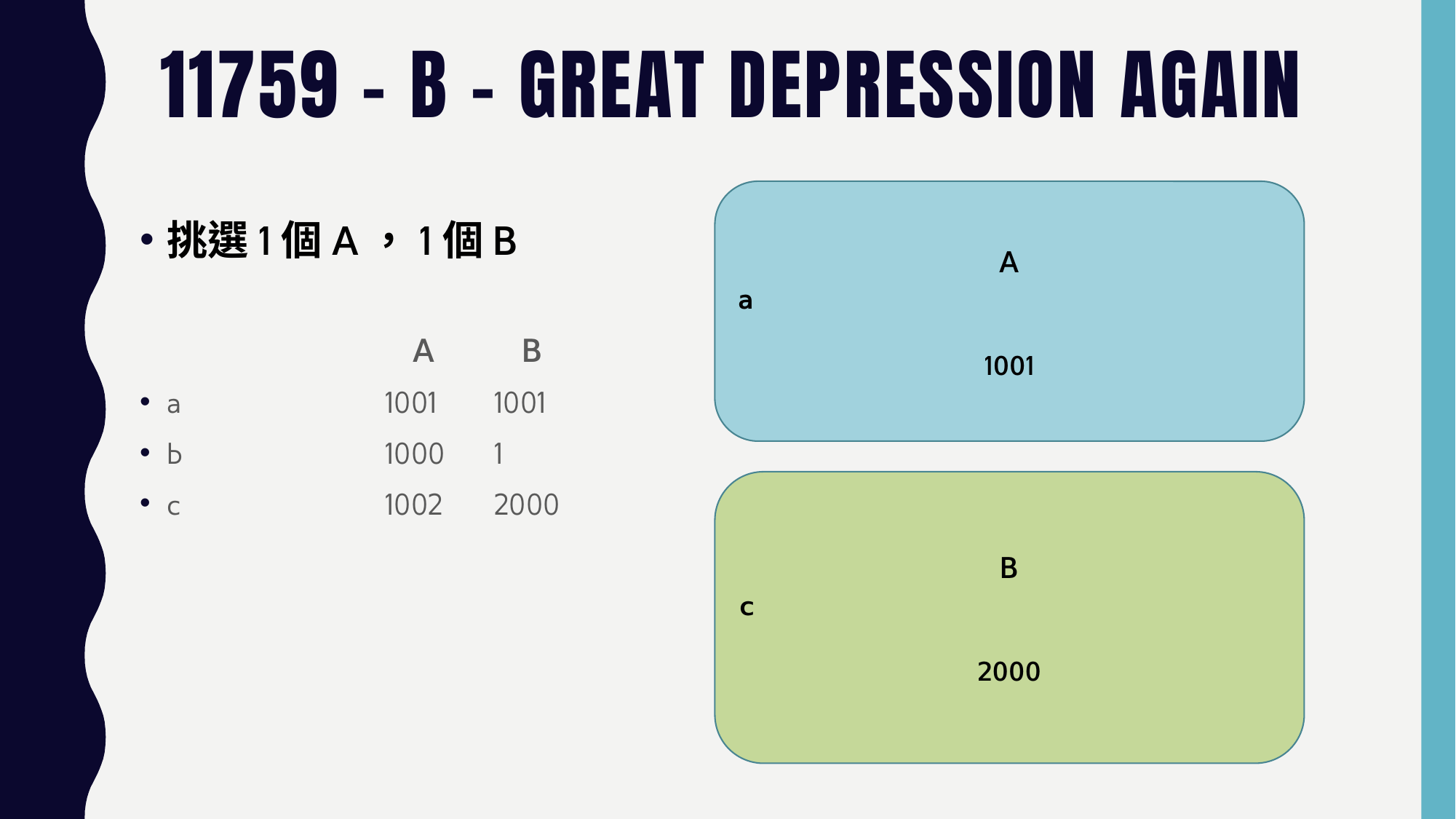

# 11759 - B - Great Depression Again

挑選1個A，1個B

		A	B
a		1001	1001
b		1000	1
c		1002	2000
A
a

1001
B
c

2000